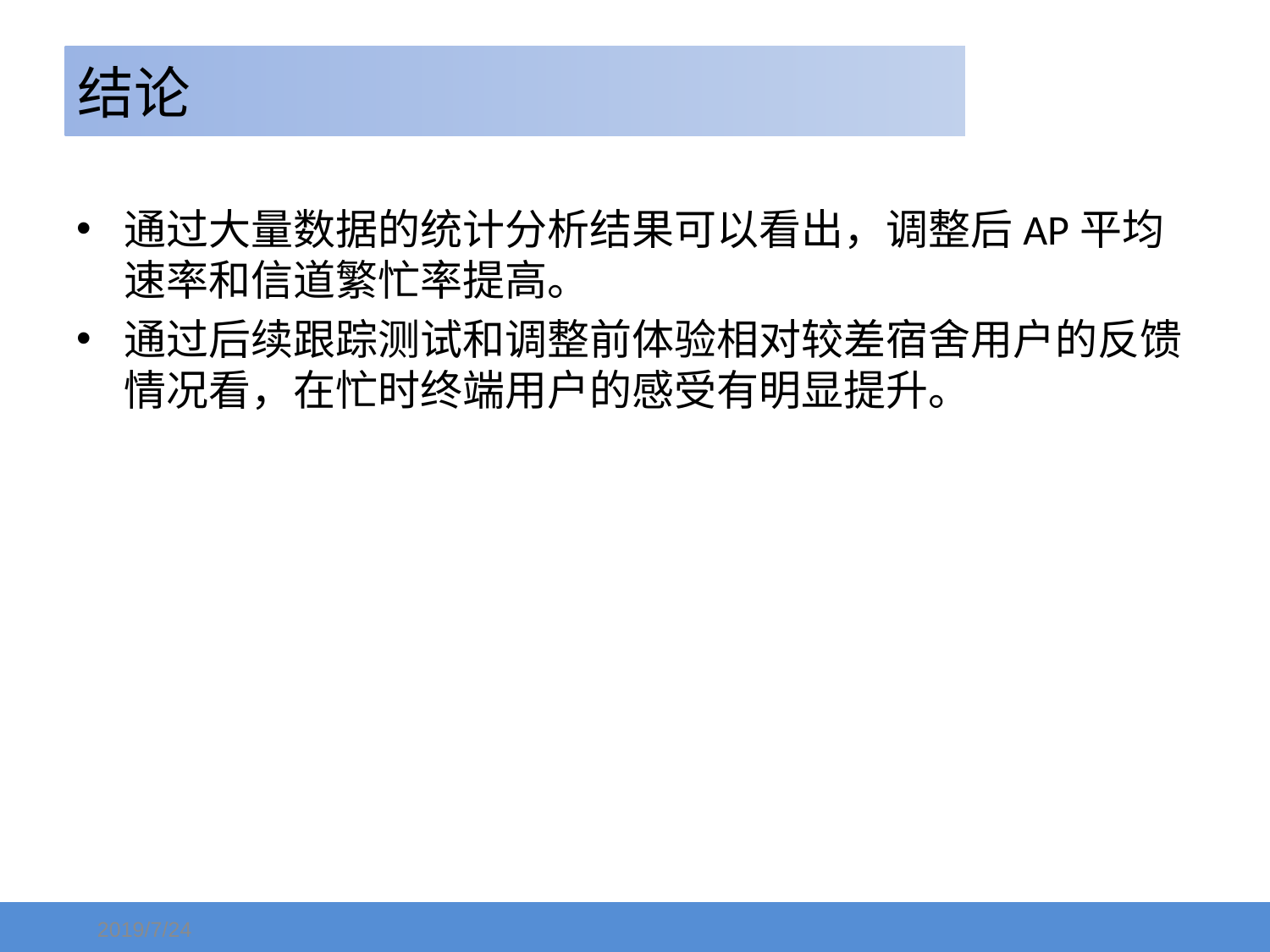

# 结论
通过大量数据的统计分析结果可以看出，调整后AP平均速率和信道繁忙率提高。
通过后续跟踪测试和调整前体验相对较差宿舍用户的反馈情况看，在忙时终端用户的感受有明显提升。